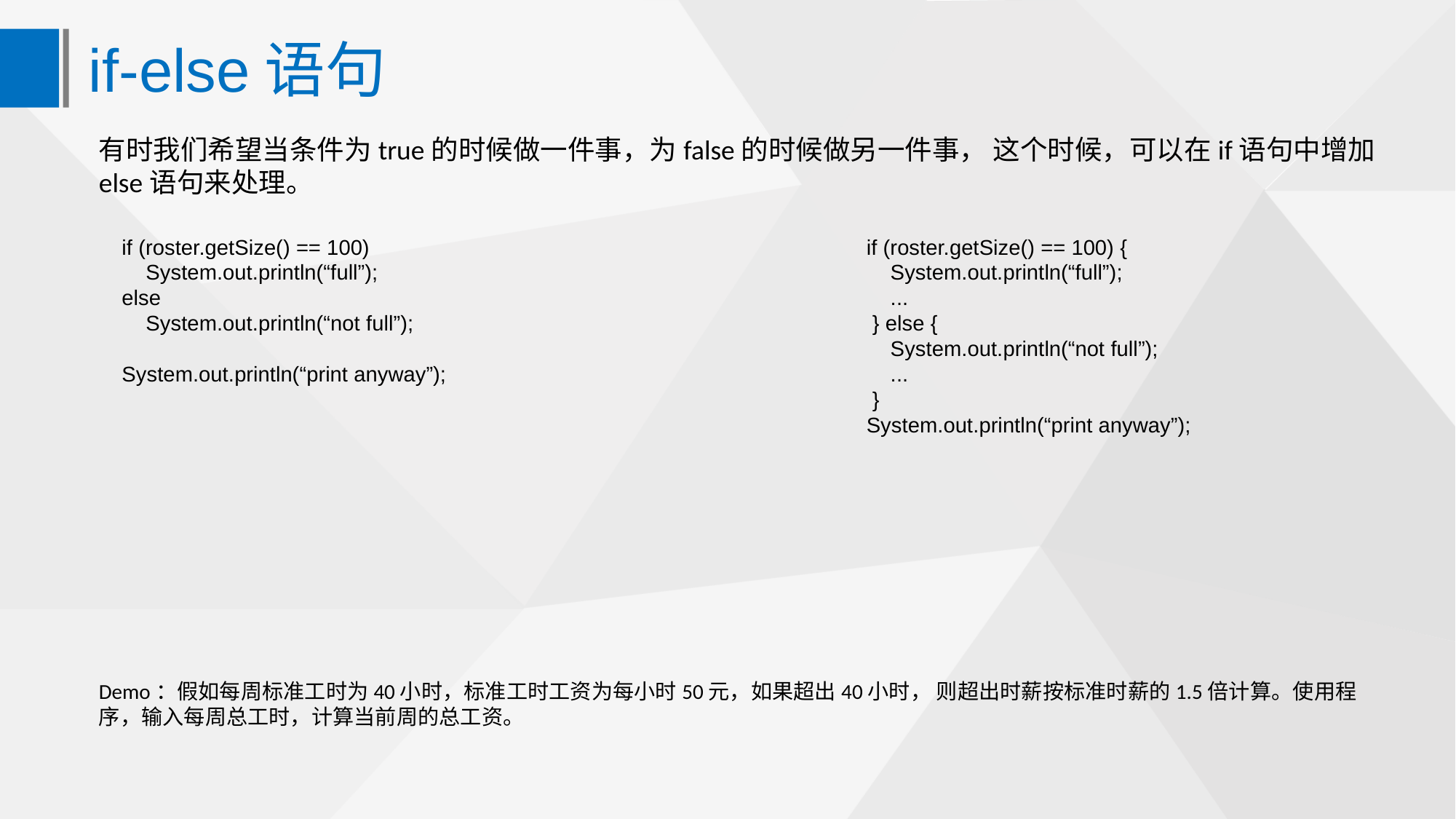

if-else语句

有时我们希望当条件为true的时候做一件事，为false的时候做另一件事， 这个时候，可以在if语句中增加
else语句来处理。
if (roster.getSize() == 100)
    System.out.println(“full”);
else
    System.out.println(“not full”);

System.out.println(“print anyway”);
if (roster.getSize() == 100) {
    System.out.println(“full”);
    ...
 } else {
    System.out.println(“not full”);
    ...
 }
System.out.println(“print anyway”);
Demo：假如每周标准工时为40小时，标准工时工资为每小时50元，如果超出40小时， 则超出时薪按标准时薪的1.5倍计算。使用程序，输入每周总工时，计算当前周的总工资。